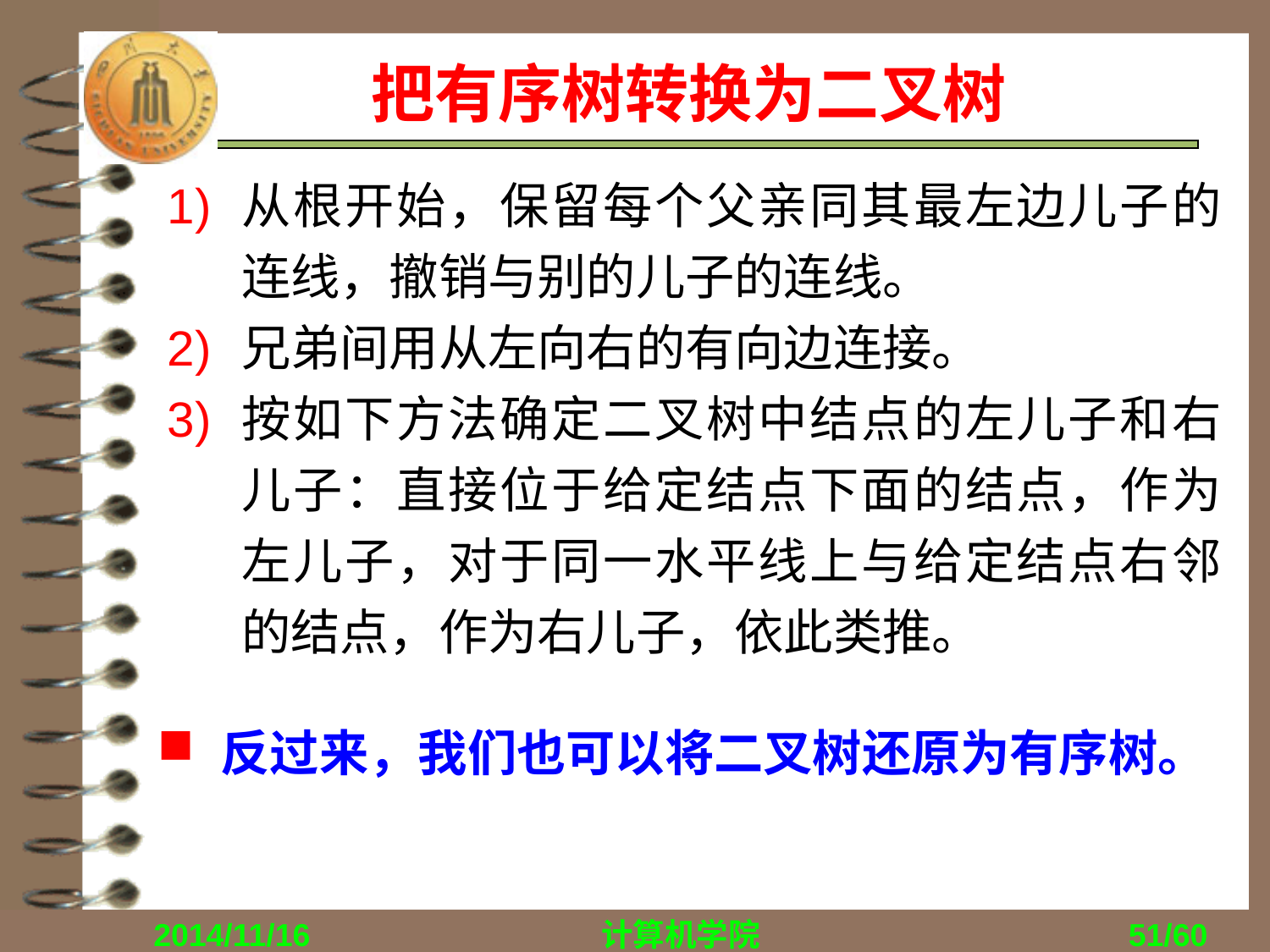

# 把有序树转换为二叉树
从根开始，保留每个父亲同其最左边儿子的连线，撤销与别的儿子的连线。
兄弟间用从左向右的有向边连接。
按如下方法确定二叉树中结点的左儿子和右儿子：直接位于给定结点下面的结点，作为左儿子，对于同一水平线上与给定结点右邻的结点，作为右儿子，依此类推。
反过来，我们也可以将二叉树还原为有序树。
2014/11/16
计算机学院
51/60